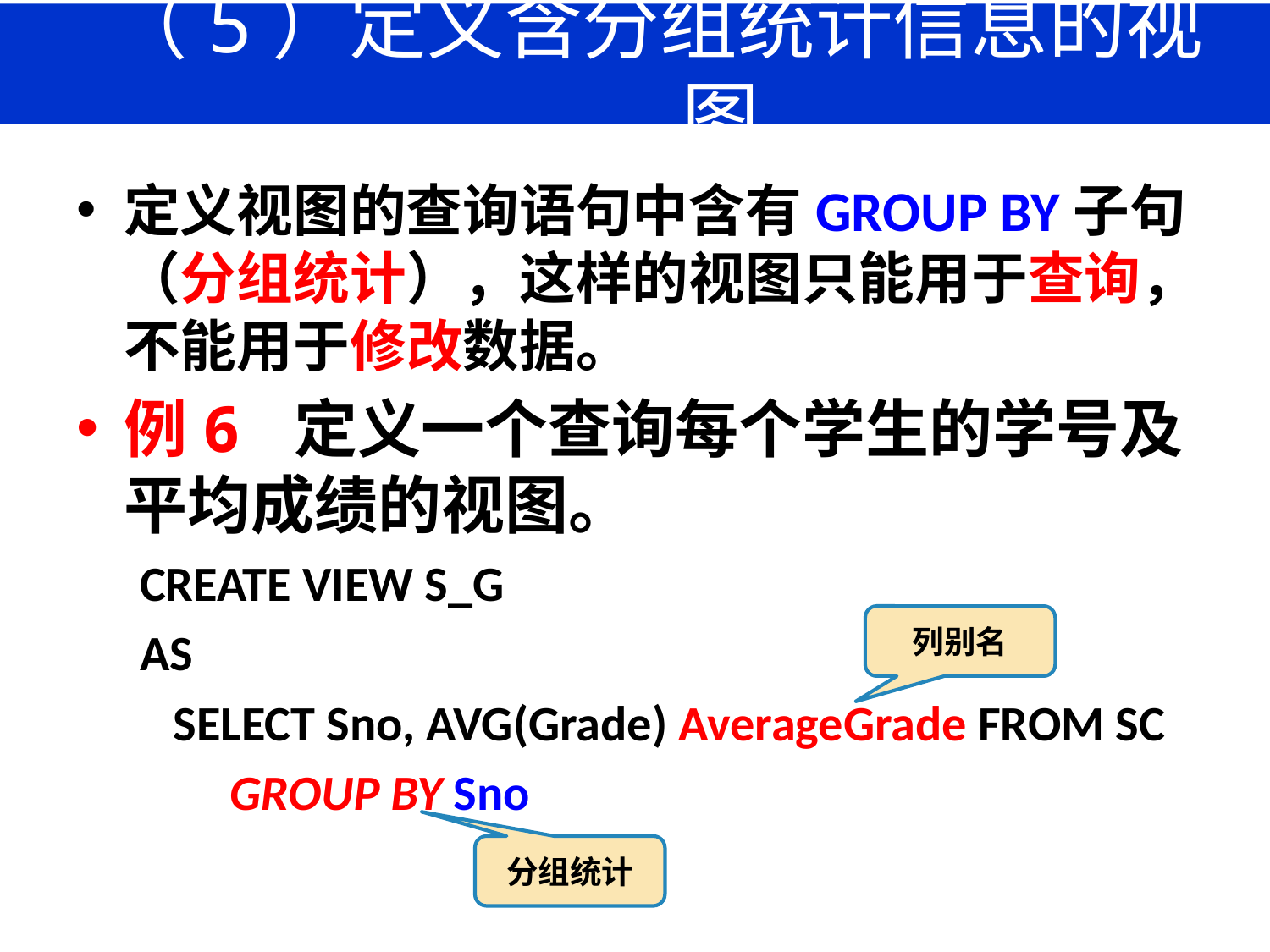

# （5）定义含分组统计信息的视图
定义视图的查询语句中含有GROUP BY子句（分组统计），这样的视图只能用于查询，不能用于修改数据。
例6 定义一个查询每个学生的学号及平均成绩的视图。
CREATE VIEW S_G
AS
   SELECT Sno, AVG(Grade) AverageGrade FROM SC
        GROUP BY Sno
列别名
分组统计